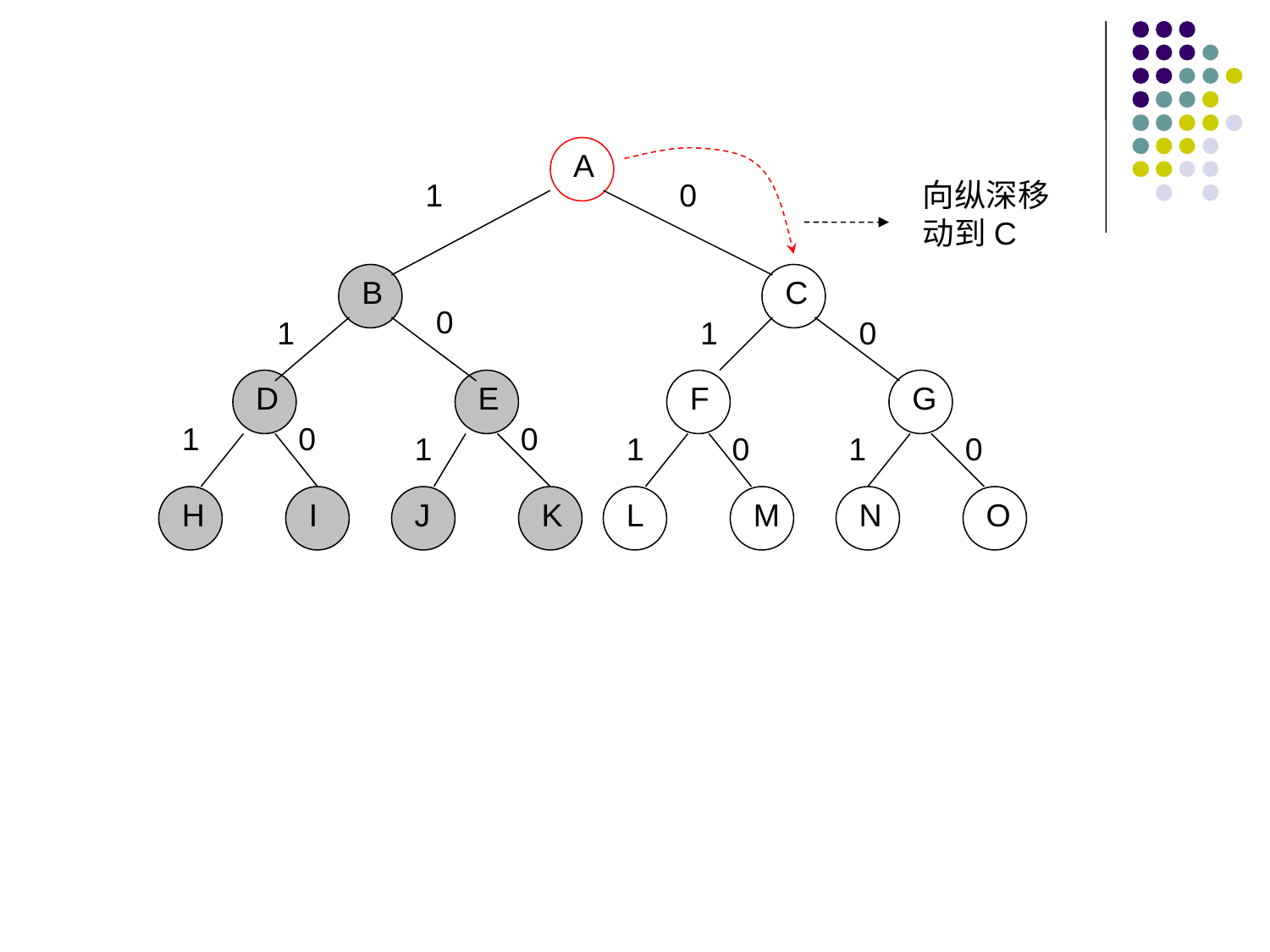

A

向纵深移动到C

1
0

C
B
0
1
1
0

F

G
D
E
1
0
0
1
1
0
1
0

L

M

N

O
H
I
J
K